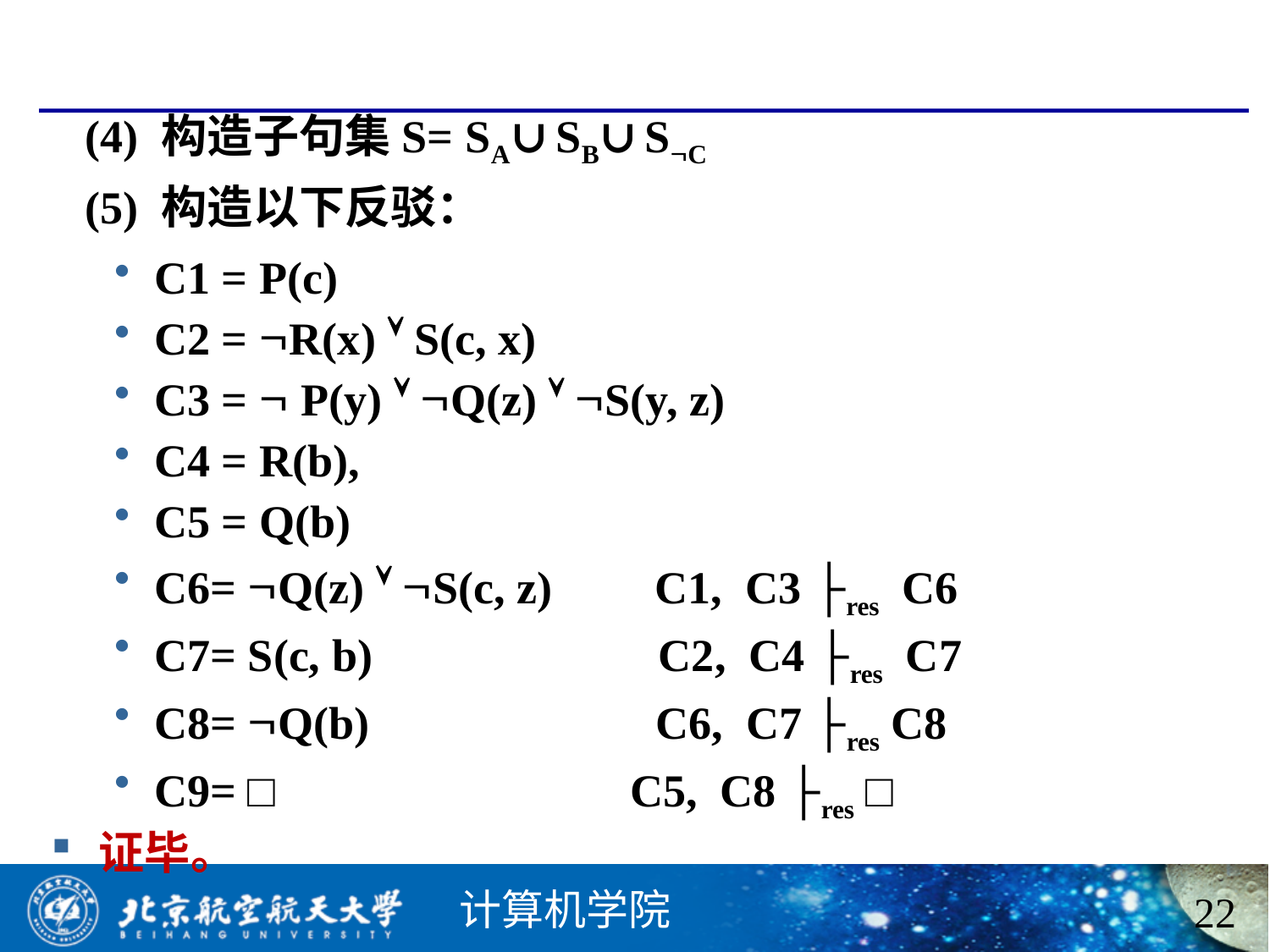

#
   (4) 构造子句集S= SA∪SB∪S¬C
   (5) 构造以下反驳：
C1 = P(c)
C2 = ¬R(x) ∨ S(c, x)
C3 = ¬ P(y) ∨ ¬Q(z) ∨ ¬S(y, z)
C4 = R(b),
C5 = Q(b)
C6= ¬Q(z) ∨ ¬S(c, z)         C1,  C3 ├res  C6
C7= S(c, b)                         C2,  C4 ├res  C7
C8= ¬Q(b)                         C6,  C7 ├res C8
C9= □                               C5,  C8 ├res □
证毕。